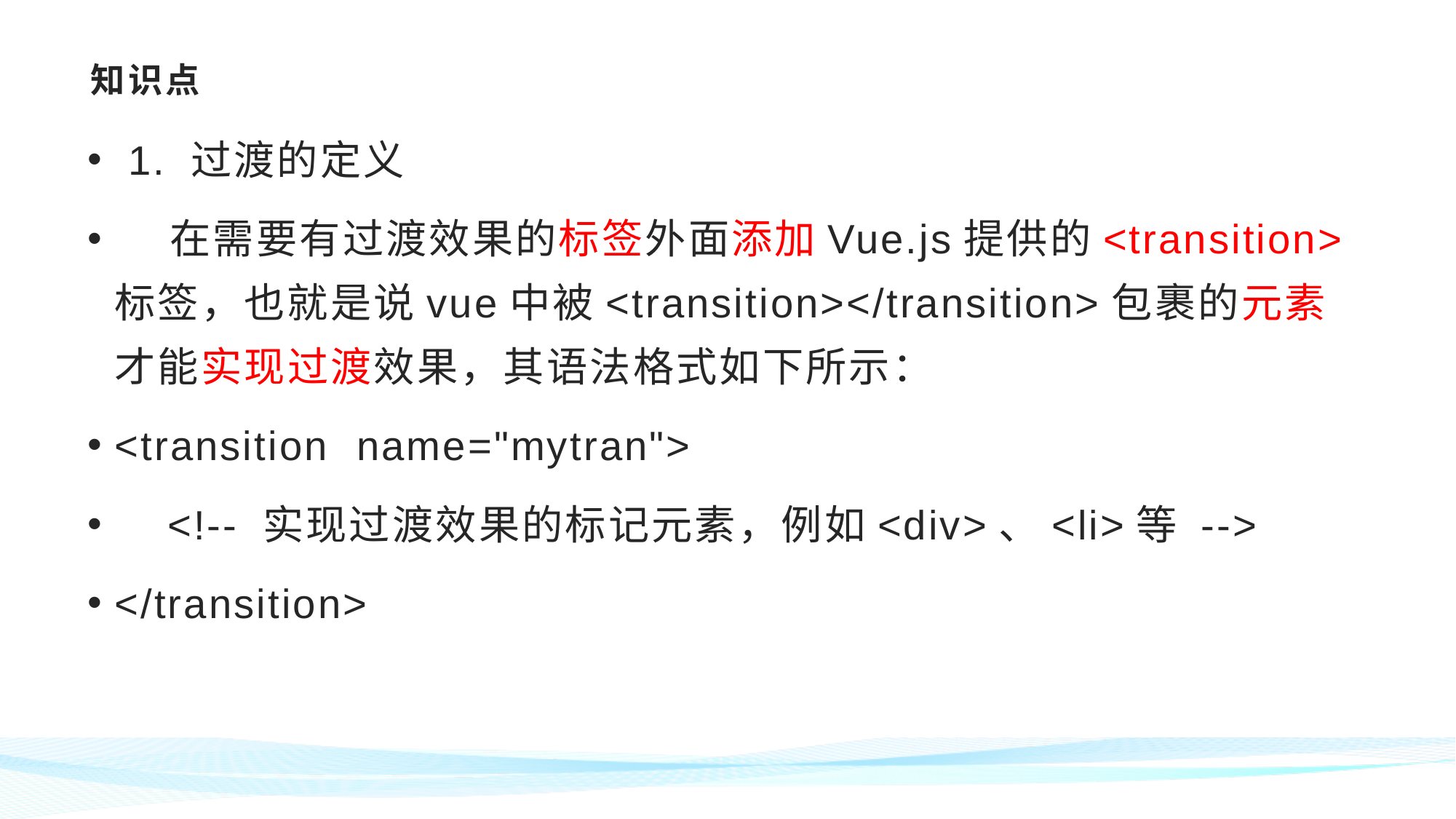

# 知识点
 1. 过渡的定义
    在需要有过渡效果的标签外面添加Vue.js提供的<transition>标签，也就是说vue中被<transition></transition>包裹的元素才能实现过渡效果，其语法格式如下所示：
<transition  name="mytran">
　<!-- 实现过渡效果的标记元素，例如<div>、<li>等 -->
</transition>